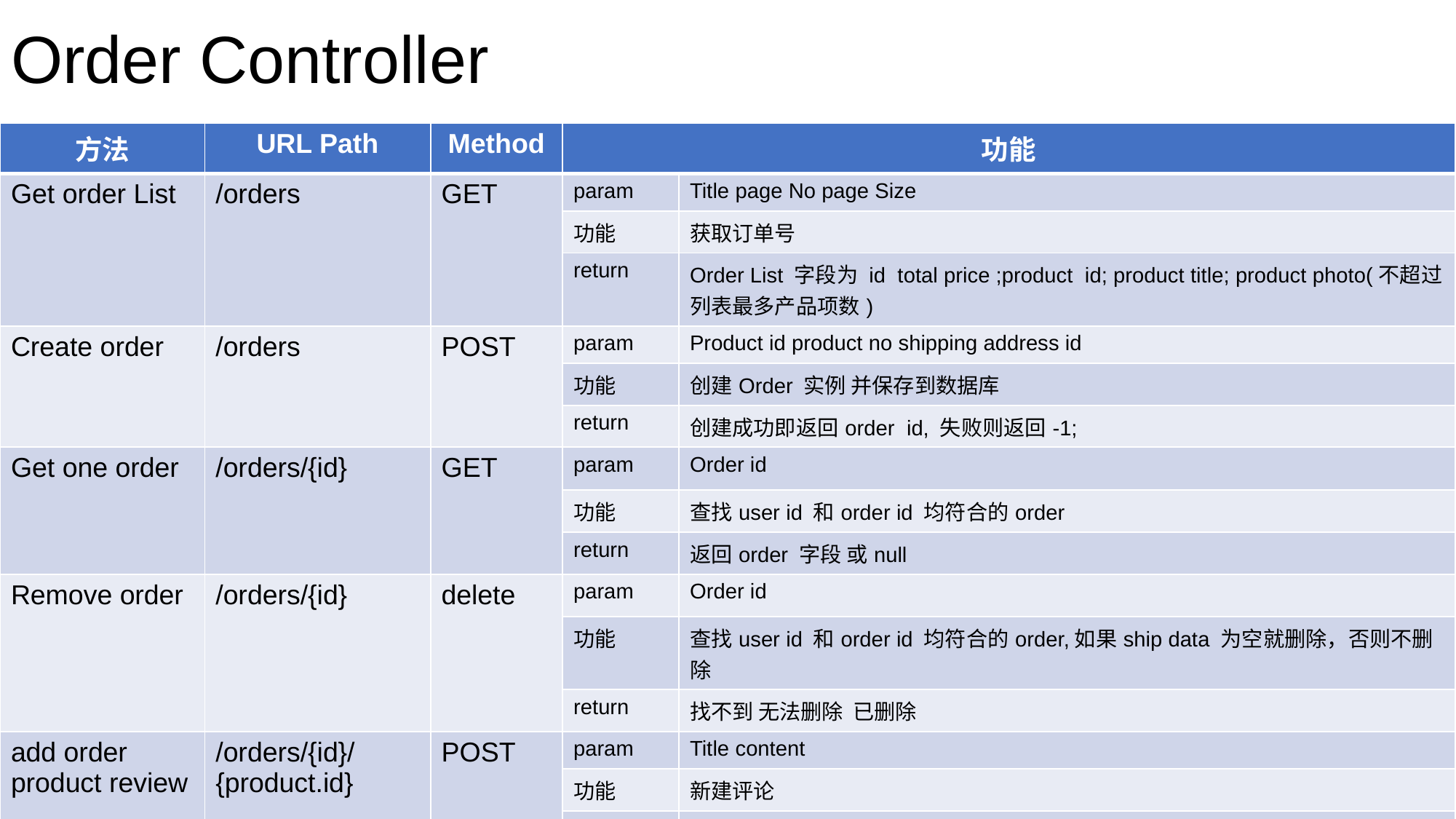

# Order Controller
| 方法 | URL Path | Method | 功能 |  |
| --- | --- | --- | --- | --- |
| Get order List | /orders | GET | param | Title page No page Size |
|  |  |  | 功能 | 获取订单号 |
|  |  |  | return | Order List 字段为 id total price ;product id; product title; product photo(不超过列表最多产品项数) |
| Create order | /orders | POST | param | Product id product no shipping address id |
|  |  |  | 功能 | 创建Order 实例 并保存到数据库 |
|  |  |  | return | 创建成功即返回order id, 失败则返回-1; |
| Get one order | /orders/{id} | GET | param | Order id |
|  |  |  | 功能 | 查找user id 和order id 均符合的order |
|  |  |  | return | 返回order 字段 或null |
| Remove order | /orders/{id} | delete | param | Order id |
|  |  |  | 功能 | 查找user id 和order id 均符合的order,如果ship data 为空就删除，否则不删除 |
|  |  |  | return | 找不到 无法删除 已删除 |
| add order product review | /orders/{id}/{product.id} | POST | param | Title content |
|  |  |  | 功能 | 新建评论 |
|  |  |  | return | True if pass, error message if not pass; |